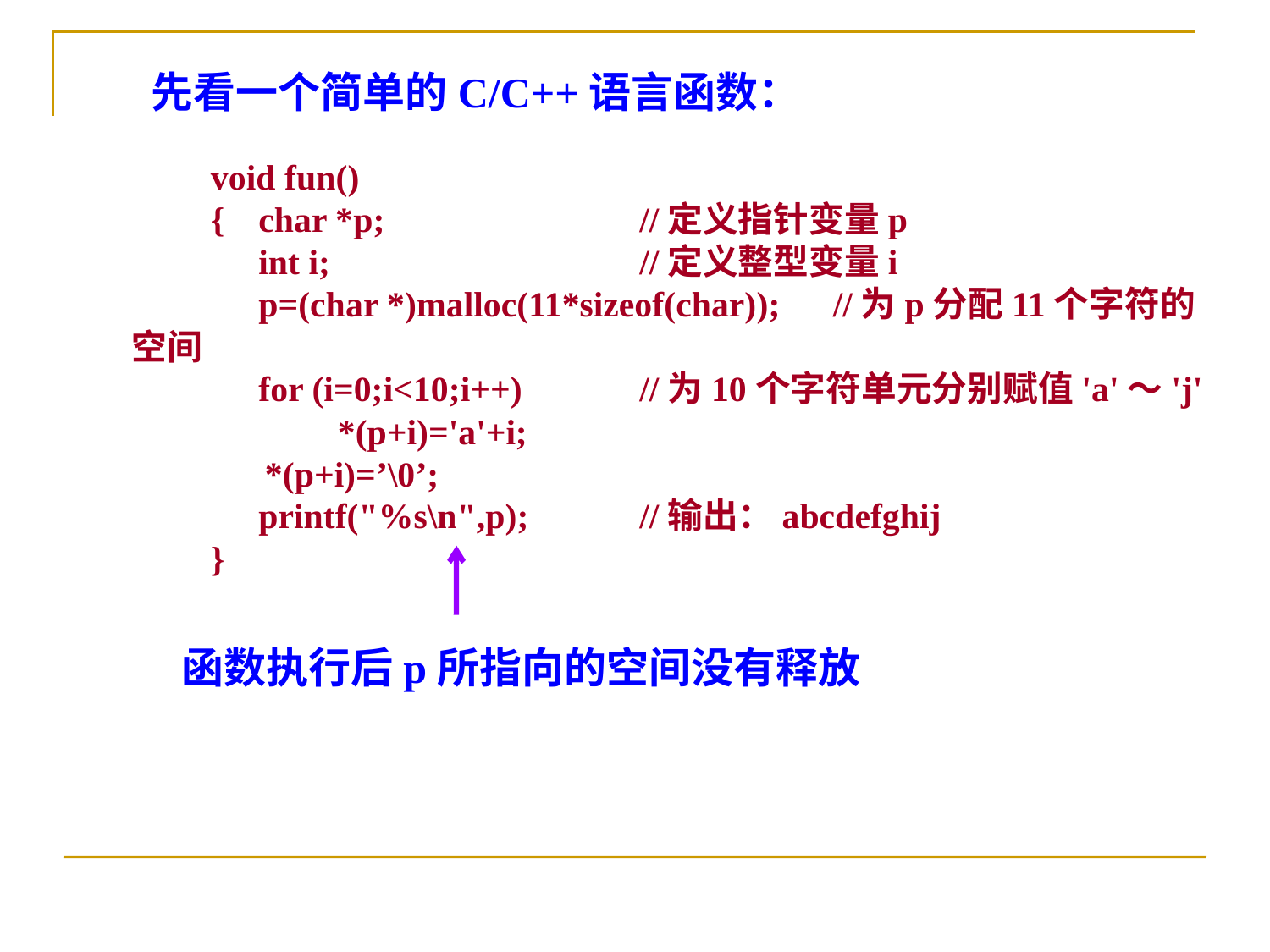

先看一个简单的C/C++语言函数：
　　void fun()
　　{	char *p;			//定义指针变量p
	int i;			//定义整型变量i
	p=(char *)malloc(11*sizeof(char));　//为p分配11个字符的空间
	for (i=0;i<10;i++)	//为10个字符单元分别赋值'a'～'j'
	　　*(p+i)='a'+i;
               *(p+i)=’\0’;
	printf("%s\n",p);	//输出：abcdefghij
　　}
函数执行后p所指向的空间没有释放